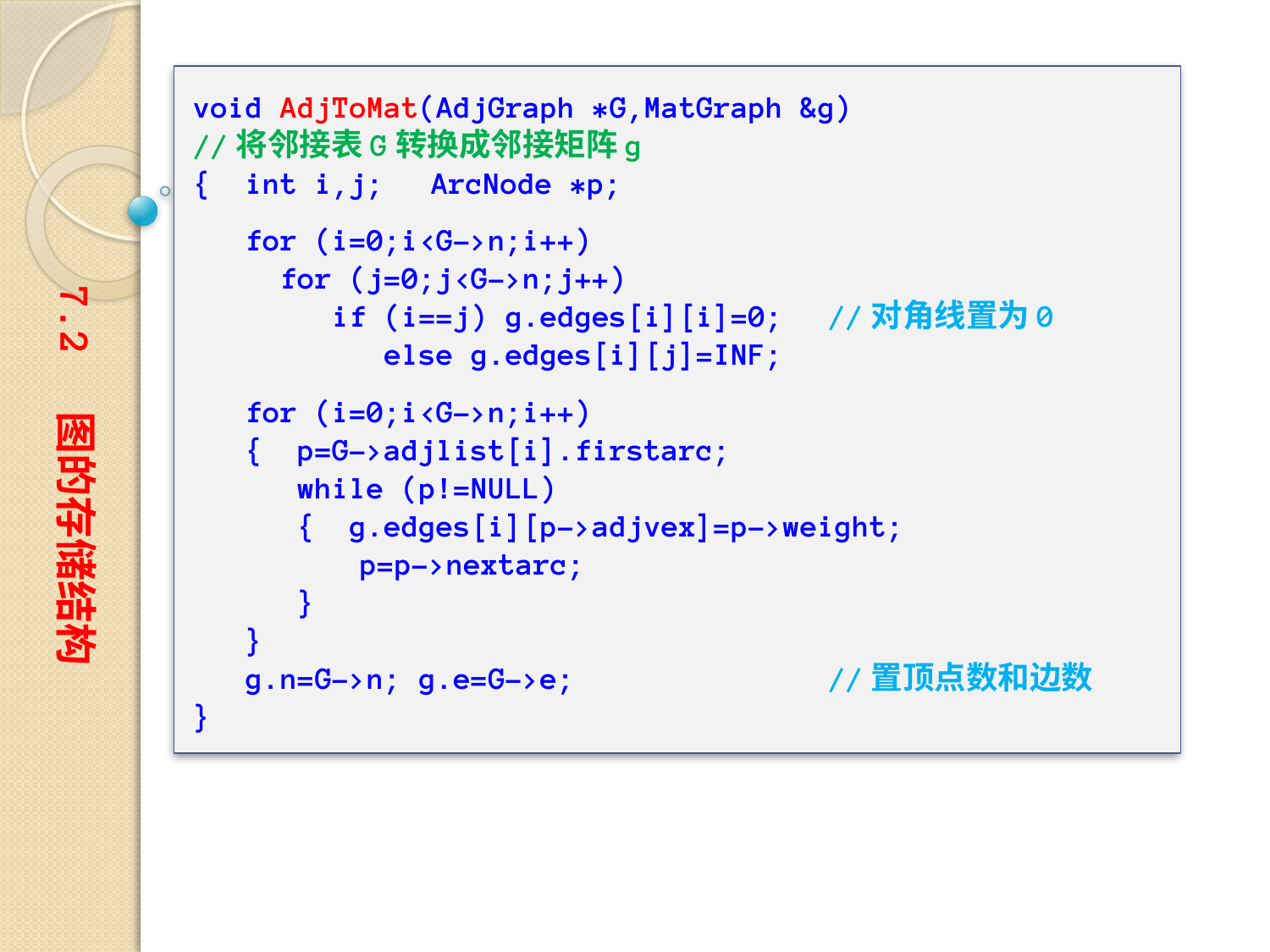

void AdjToMat(AdjGraph *G,MatGraph &g)
//将邻接表G转换成邻接矩阵g
{  int i,j;　ArcNode *p;
   for (i=0;i<G->n;i++)
     for (j=0;j<G->n;j++)
        if (i==j) g.edges[i][i]=0;	//对角线置为0
           else g.edges[i][j]=INF;
   for (i=0;i<G->n;i++)
   {  p=G->adjlist[i].firstarc;
      while (p!=NULL)
      {  g.edges[i][p->adjvex]=p->weight;
	　p=p->nextarc;
      }
   }
   g.n=G->n; g.e=G->e; 		//置顶点数和边数
}
7.2  图的存储结构